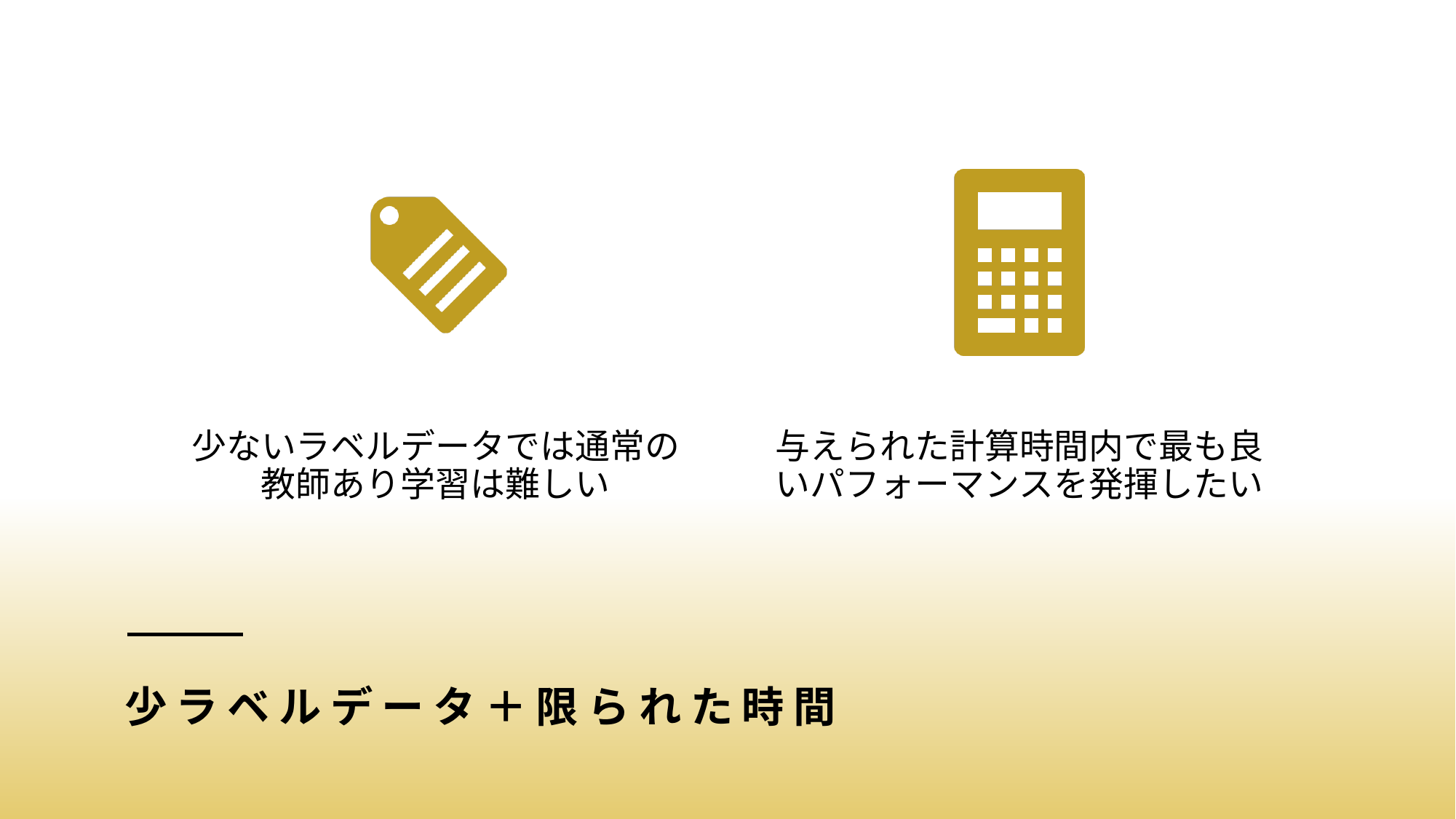

少ないラベルデータでは通常の教師あり学習は難しい
与えられた計算時間内で最も良いパフォーマンスを発揮したい

# 少ラベルデータ＋限られた時間